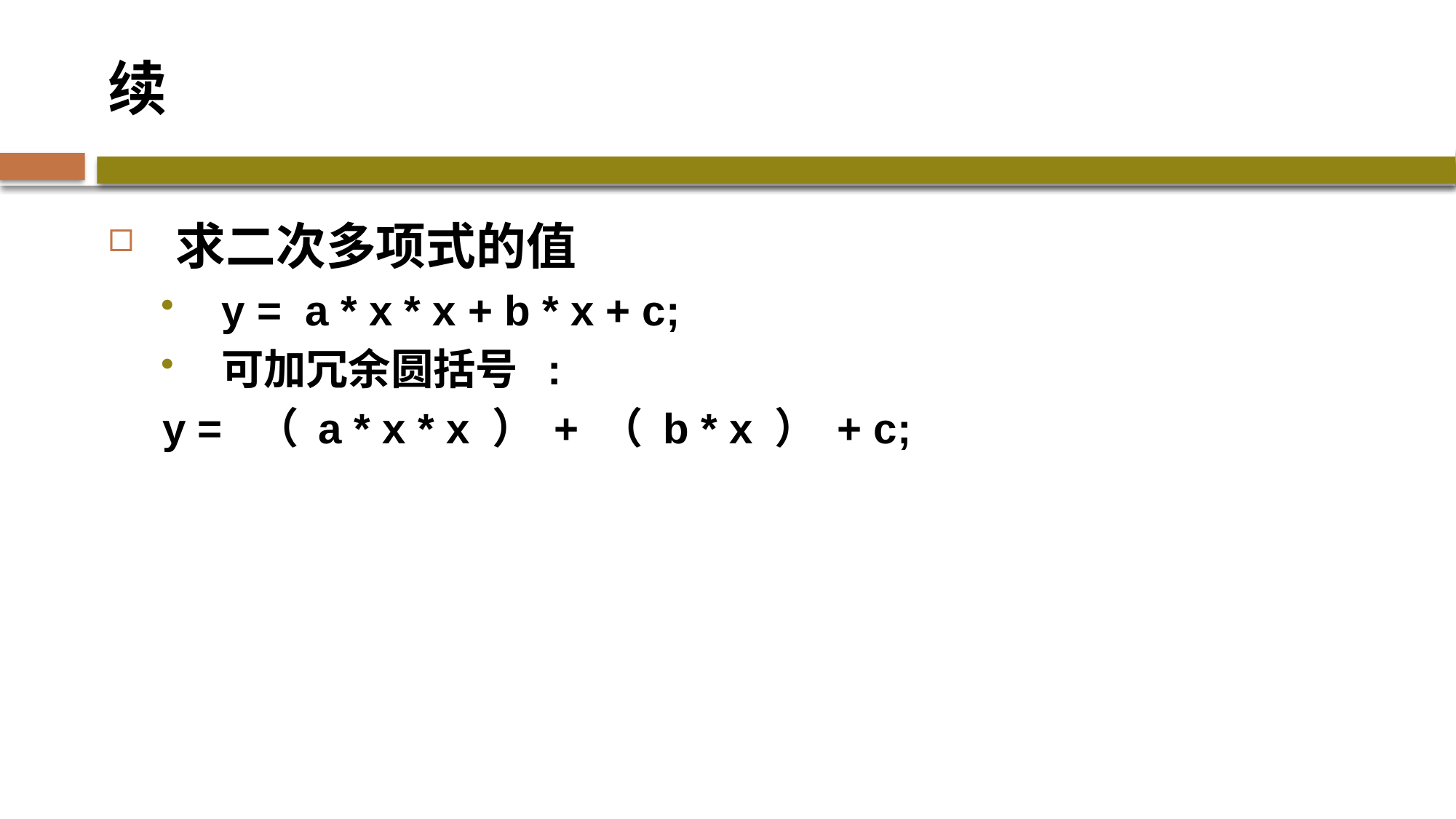

# 续
求二次多项式的值
y =  a * x * x + b * x + c;
可加冗余圆括号  :
y =  （ a * x * x ） + （ b * x ） + c;